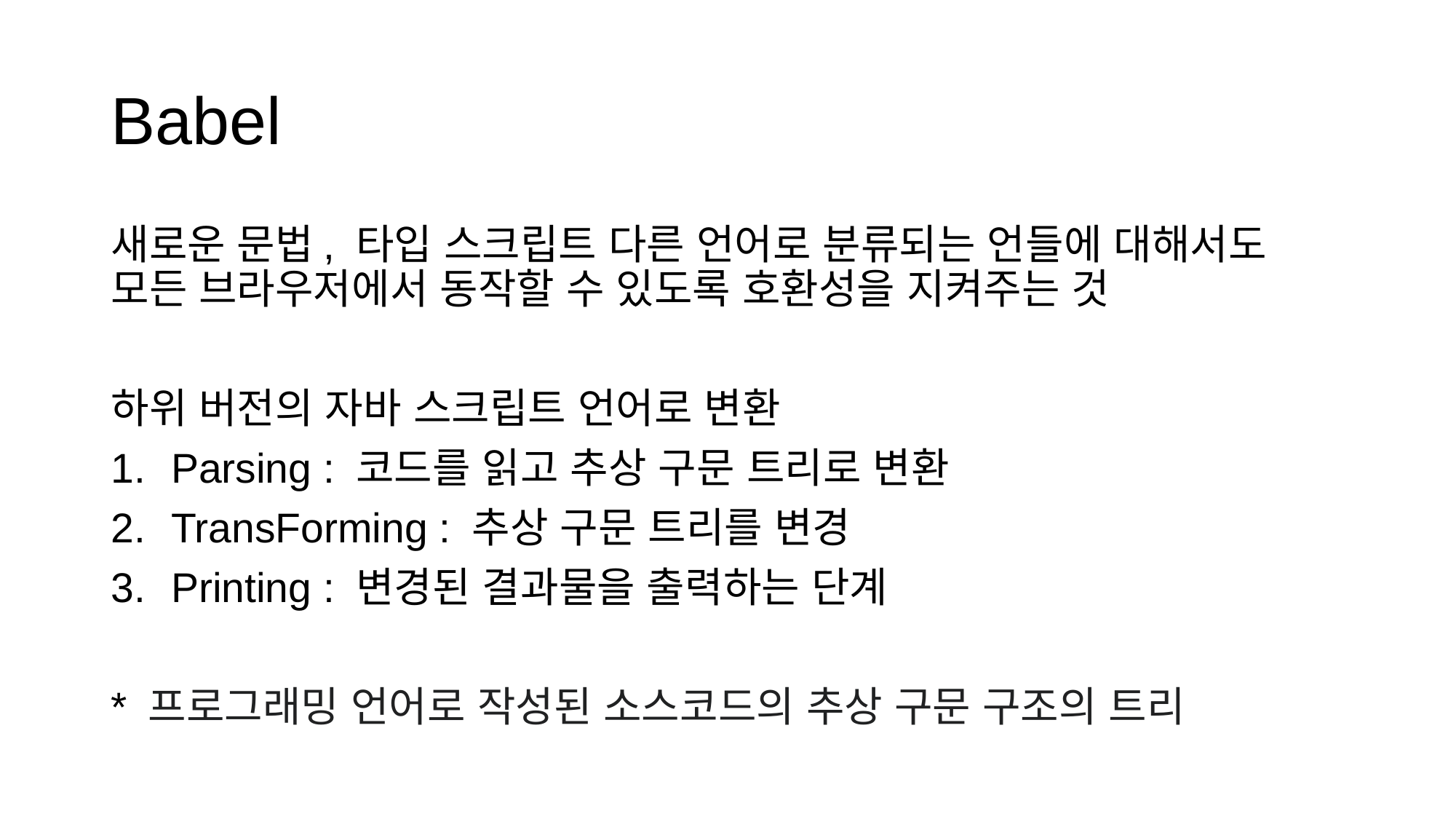

# Babel
새로운 문법, 타입 스크립트 다른 언어로 분류되는 언들에 대해서도 모든 브라우저에서 동작할 수 있도록 호환성을 지켜주는 것

하위 버전의 자바 스크립트 언어로 변환
Parsing : 코드를 읽고 추상 구문 트리로 변환
TransForming : 추상 구문 트리를 변경
Printing : 변경된 결과물을 출력하는 단계

* 프로그래밍 언어로 작성된 소스코드의 추상 구문 구조의 트리